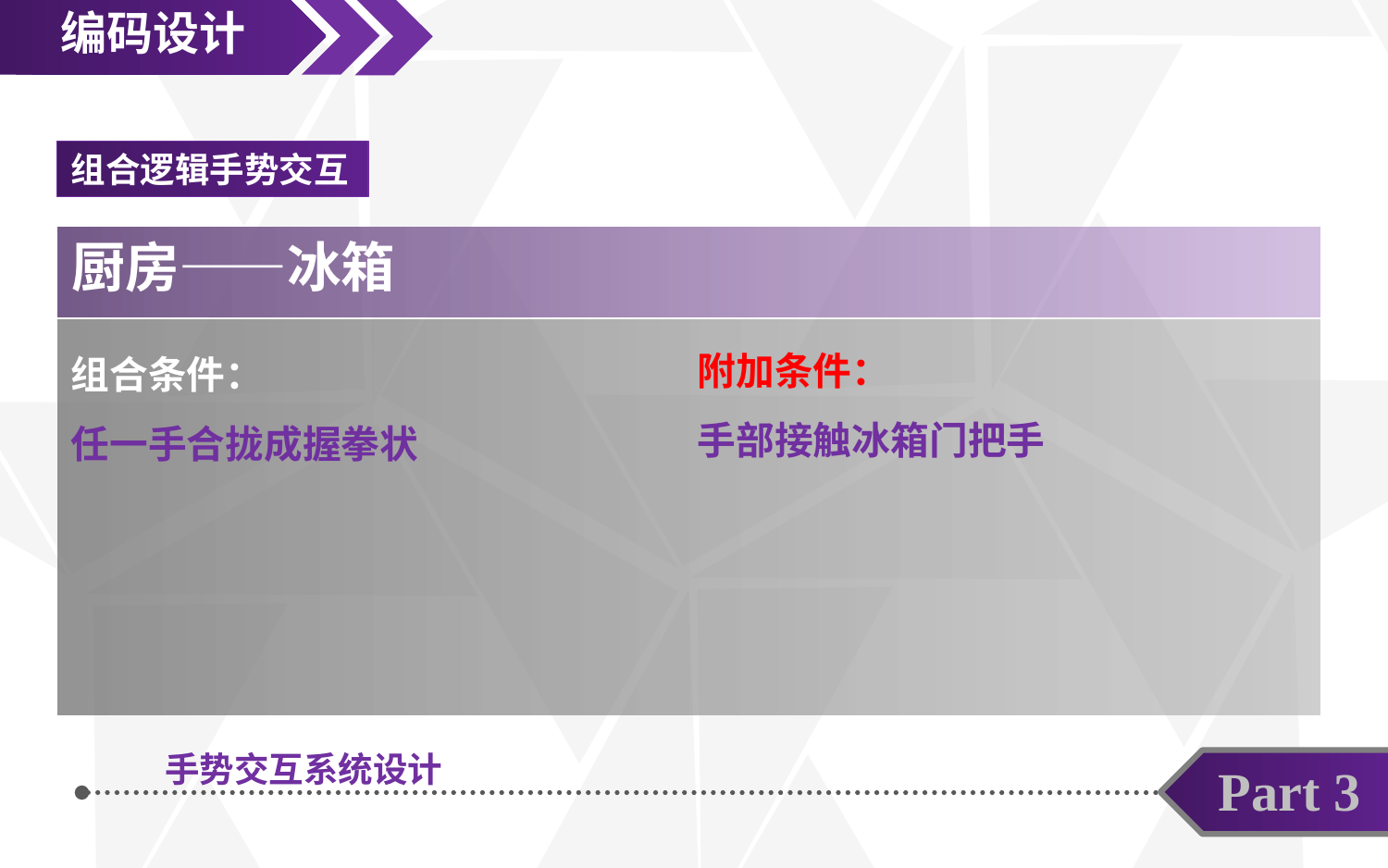

编码设计

组合逻辑手势交互
厨房——冰箱
附加条件：
手部接触冰箱门把手

组合条件：
任一手合拢成握拳状
手势交互系统设计
Part 3